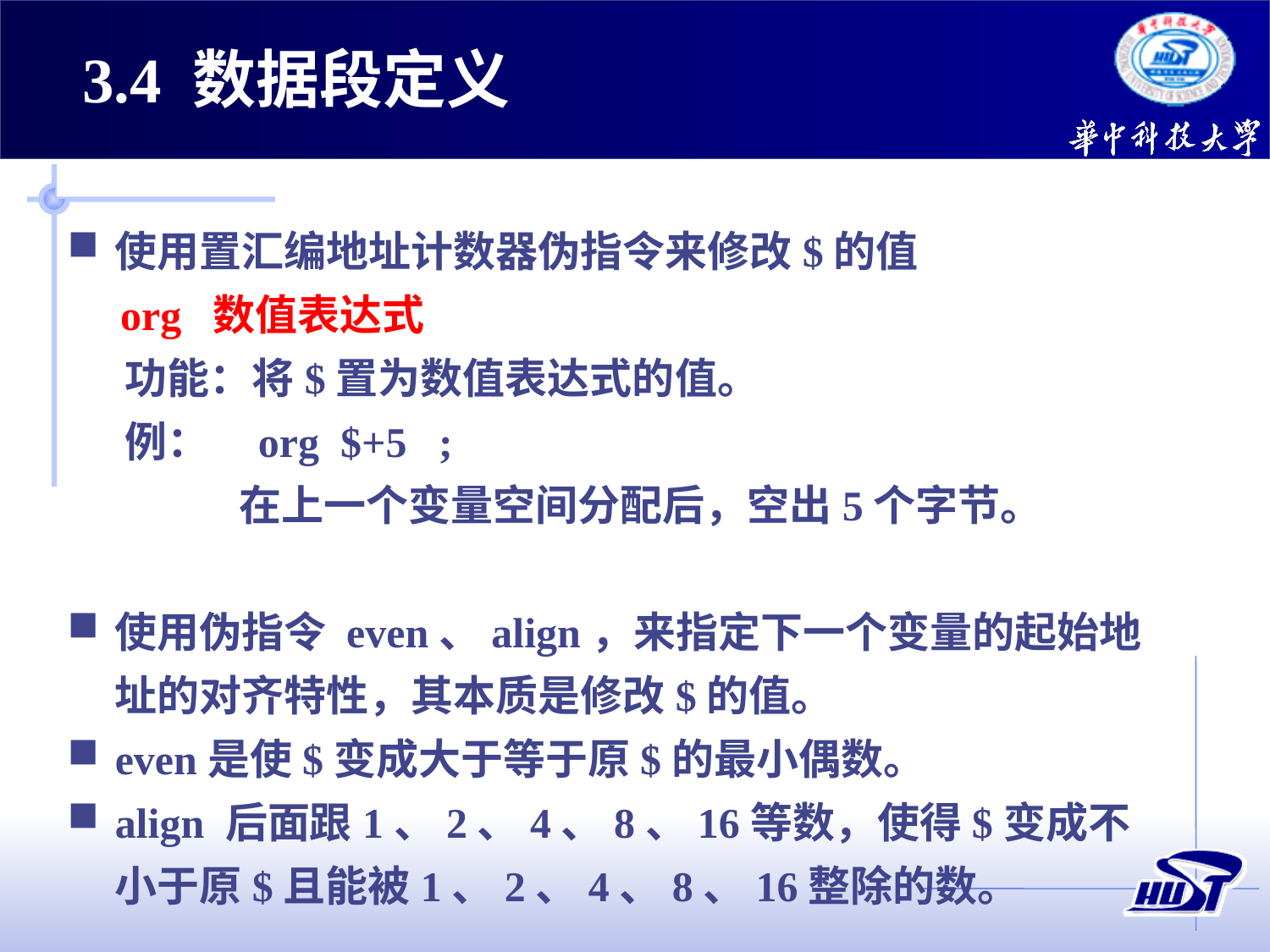

3.4 数据段定义
使用置汇编地址计数器伪指令来修改$的值
     org  数值表达式
     功能：将$置为数值表达式的值。
     例：    org  $+5   ;
                 在上一个变量空间分配后，空出5个字节。

使用伪指令 even、align，来指定下一个变量的起始地址的对齐特性，其本质是修改$的值。
even是使$变成大于等于原$的最小偶数。
align 后面跟1、2、4、8、16等数，使得$变成不小于原$且能被1、2、4、8、16整除的数。